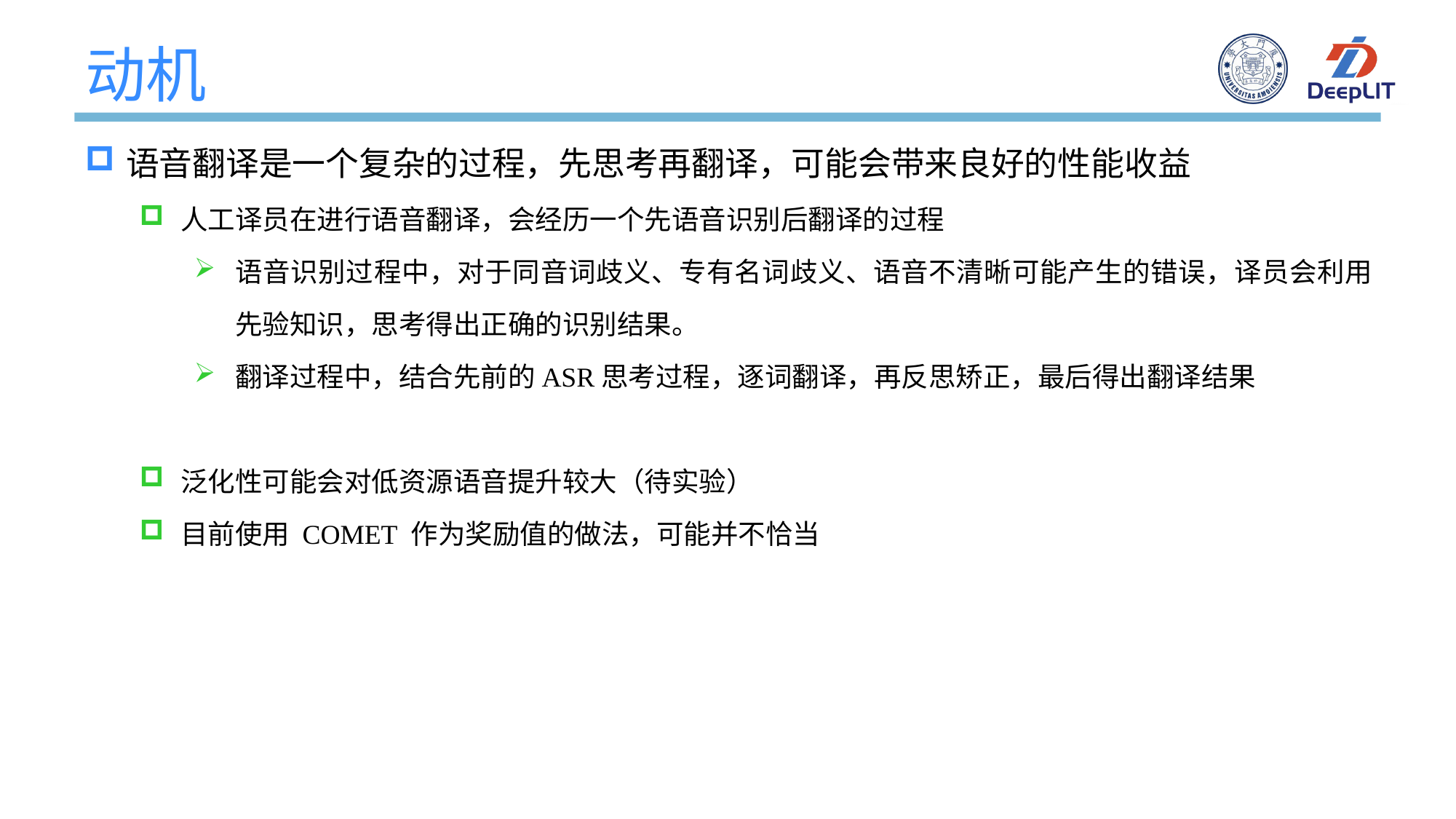

# 动机
语音翻译是一个复杂的过程，先思考再翻译，可能会带来良好的性能收益
人工译员在进行语音翻译，会经历一个先语音识别后翻译的过程
语音识别过程中，对于同音词歧义、专有名词歧义、语音不清晰可能产生的错误，译员会利用先验知识，思考得出正确的识别结果。
翻译过程中，结合先前的ASR思考过程，逐词翻译，再反思矫正，最后得出翻译结果

泛化性可能会对低资源语音提升较大（待实验）
目前使用 COMET 作为奖励值的做法，可能并不恰当